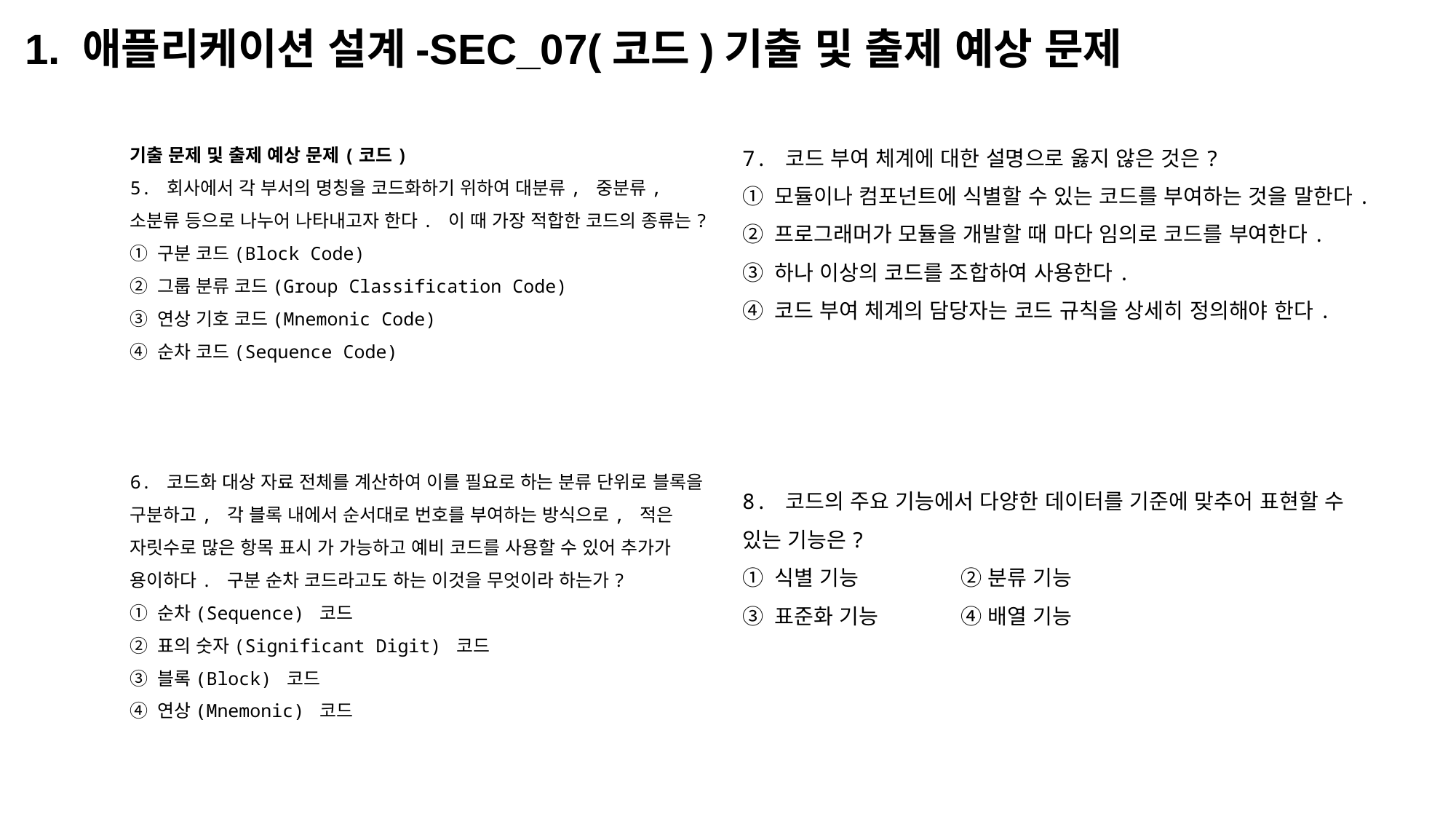

# 1. 애플리케이션 설계-SEC_07(코드)기출 및 출제 예상 문제
7. 코드 부여 체계에 대한 설명으로 옳지 않은 것은?
① 모듈이나 컴포넌트에 식별할 수 있는 코드를 부여하는 것을 말한다.
② 프로그래머가 모듈을 개발할 때 마다 임의로 코드를 부여한다.
③ 하나 이상의 코드를 조합하여 사용한다.
④ 코드 부여 체계의 담당자는 코드 규칙을 상세히 정의해야 한다.

8. 코드의 주요 기능에서 다양한 데이터를 기준에 맞추어 표현할 수
있는 기능은?
① 식별 기능      	② 분류 기능
③ 표준화 기능       	④ 배열 기능

기출 문제 및 출제 예상 문제(코드)
5. 회사에서 각 부서의 명칭을 코드화하기 위하여 대분류, 중분류, 소분류 등으로 나누어 나타내고자 한다. 이 때 가장 적합한 코드의 종류는?
① 구분 코드(Block Code)
② 그룹 분류 코드(Group Classification Code)
③ 연상 기호 코드(Mnemonic Code)
④ 순차 코드(Sequence Code)

6. 코드화 대상 자료 전체를 계산하여 이를 필요로 하는 분류 단위로 블록을 구분하고, 각 블록 내에서 순서대로 번호를 부여하는 방식으로, 적은 자릿수로 많은 항목 표시 가 가능하고 예비 코드를 사용할 수 있어 추가가 용이하다. 구분 순차 코드라고도 하는 이것을 무엇이라 하는가?
① 순차(Sequence) 코드
② 표의 숫자(Significant Digit) 코드
③ 블록(Block) 코드
④ 연상(Mnemonic) 코드